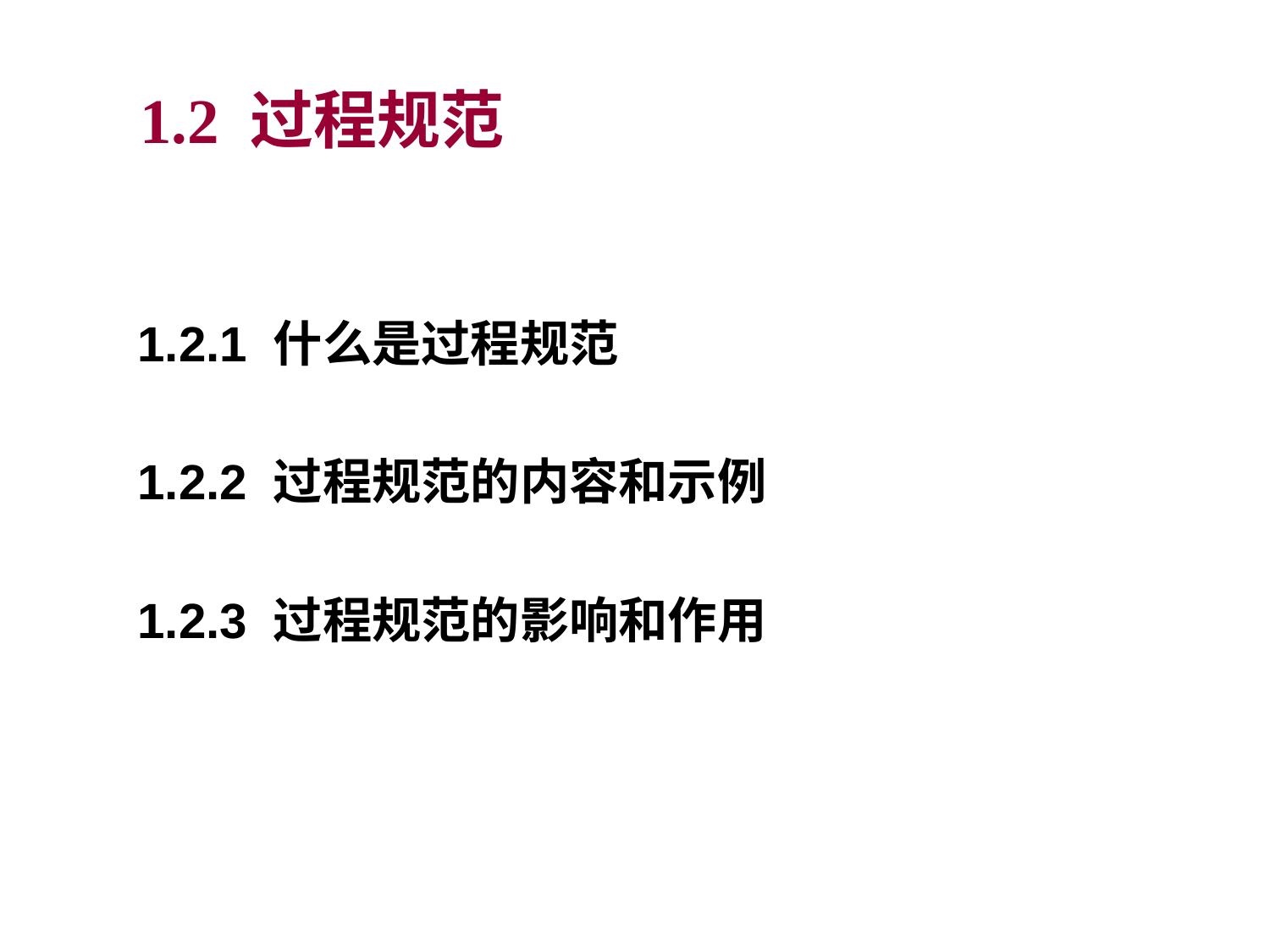

1.2 过程规范
1.2.1 什么是过程规范

1.2.2 过程规范的内容和示例

1.2.3 过程规范的影响和作用